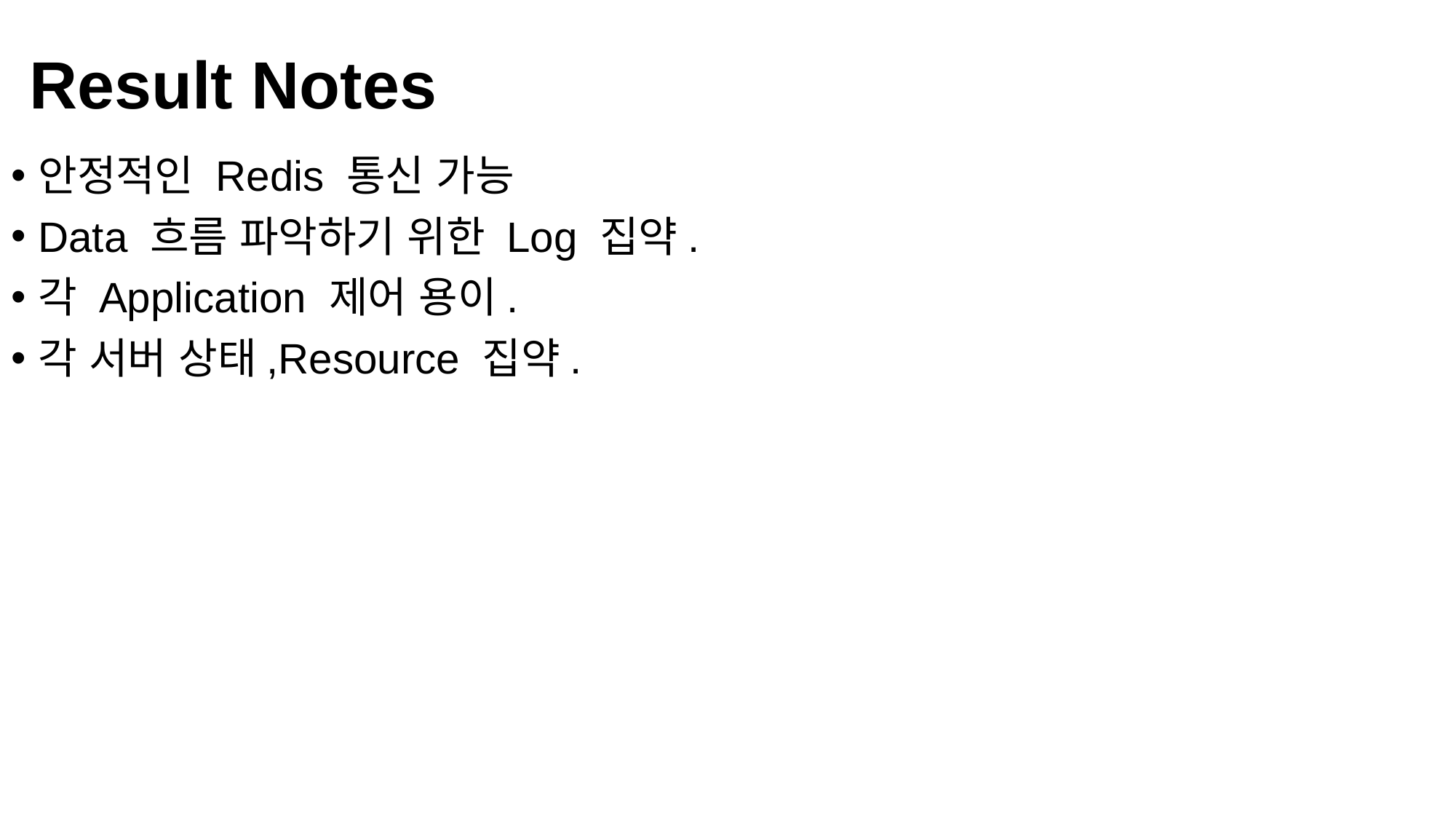

# Result Notes
안정적인 Redis 통신 가능
Data 흐름 파악하기 위한 Log 집약.
각 Application 제어 용이.
각 서버 상태,Resource 집약.